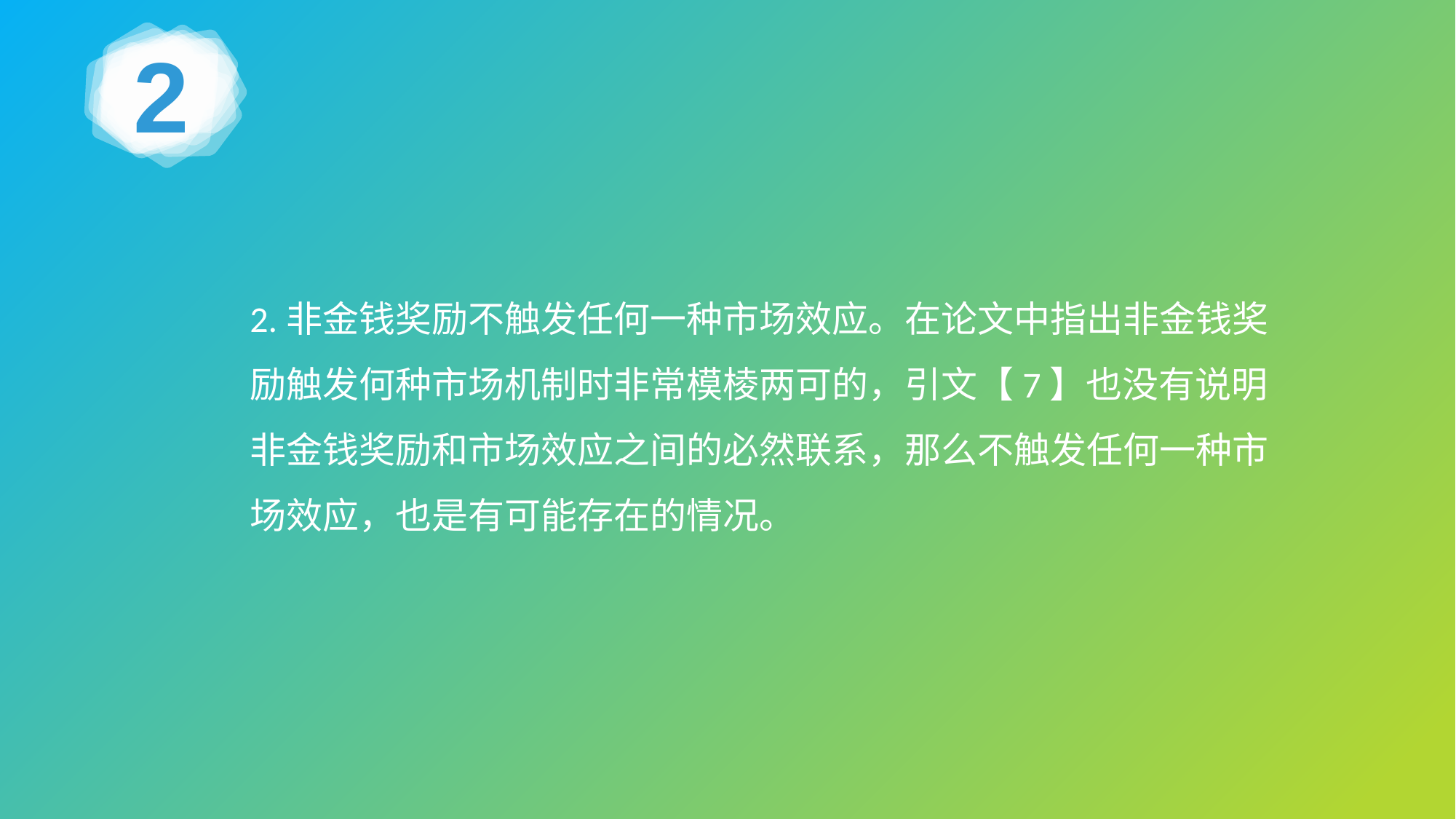

2

2.非金钱奖励不触发任何一种市场效应。在论文中指出非金钱奖励触发何种市场机制时非常模棱两可的，引文【7】也没有说明非金钱奖励和市场效应之间的必然联系，那么不触发任何一种市场效应，也是有可能存在的情况。